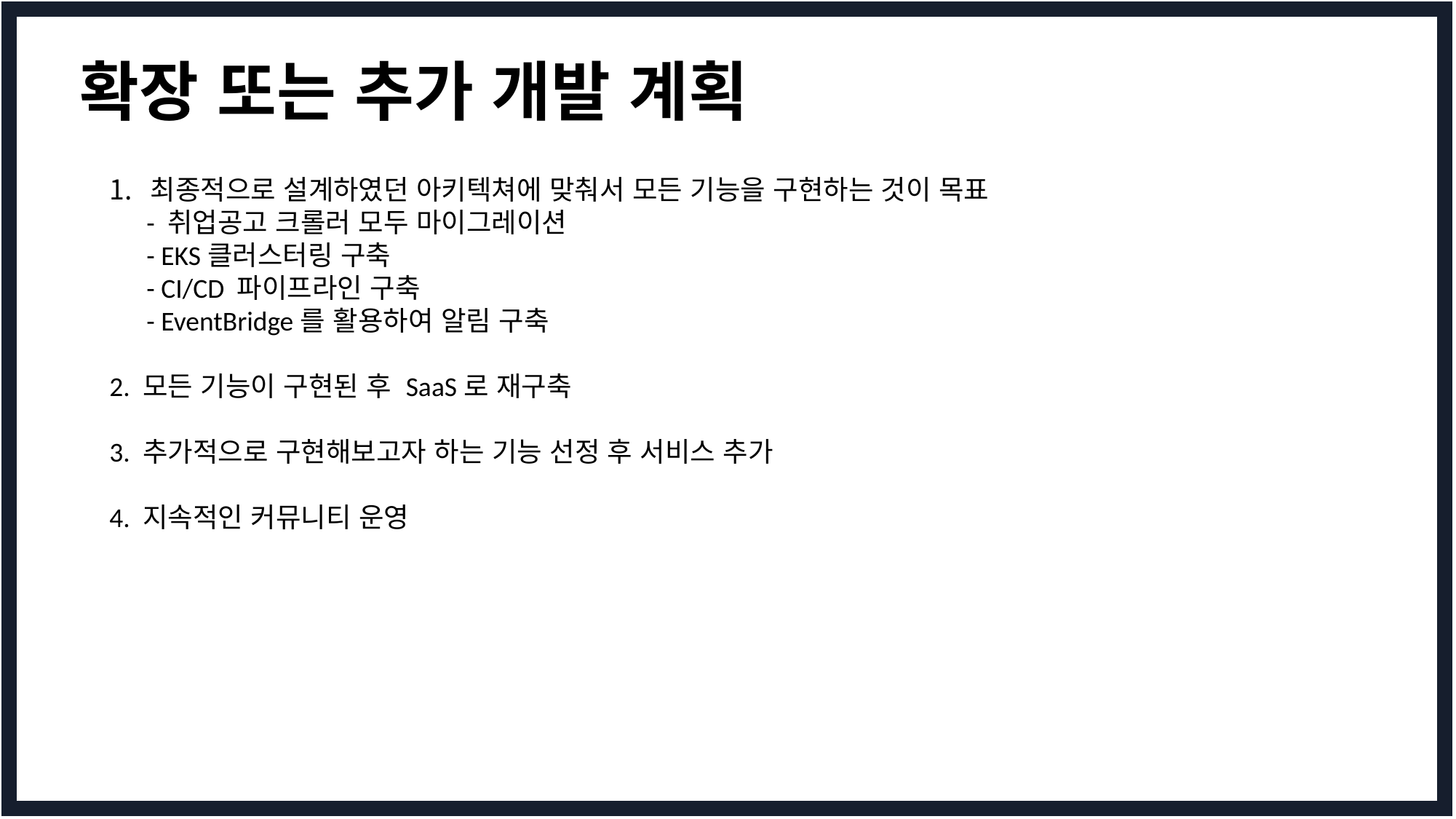

# 확장 또는 추가 개발 계획
최종적으로 설계하였던 아키텍쳐에 맞춰서 모든 기능을 구현하는 것이 목표
      - 취업공고 크롤러 모두 마이그레이션
      - EKS클러스터링 구축
      - CI/CD 파이프라인 구축
      - EventBridge를 활용하여 알림 구축

2. 모든 기능이 구현된 후 SaaS로 재구축

3. 추가적으로 구현해보고자 하는 기능 선정 후 서비스 추가

4. 지속적인 커뮤니티 운영